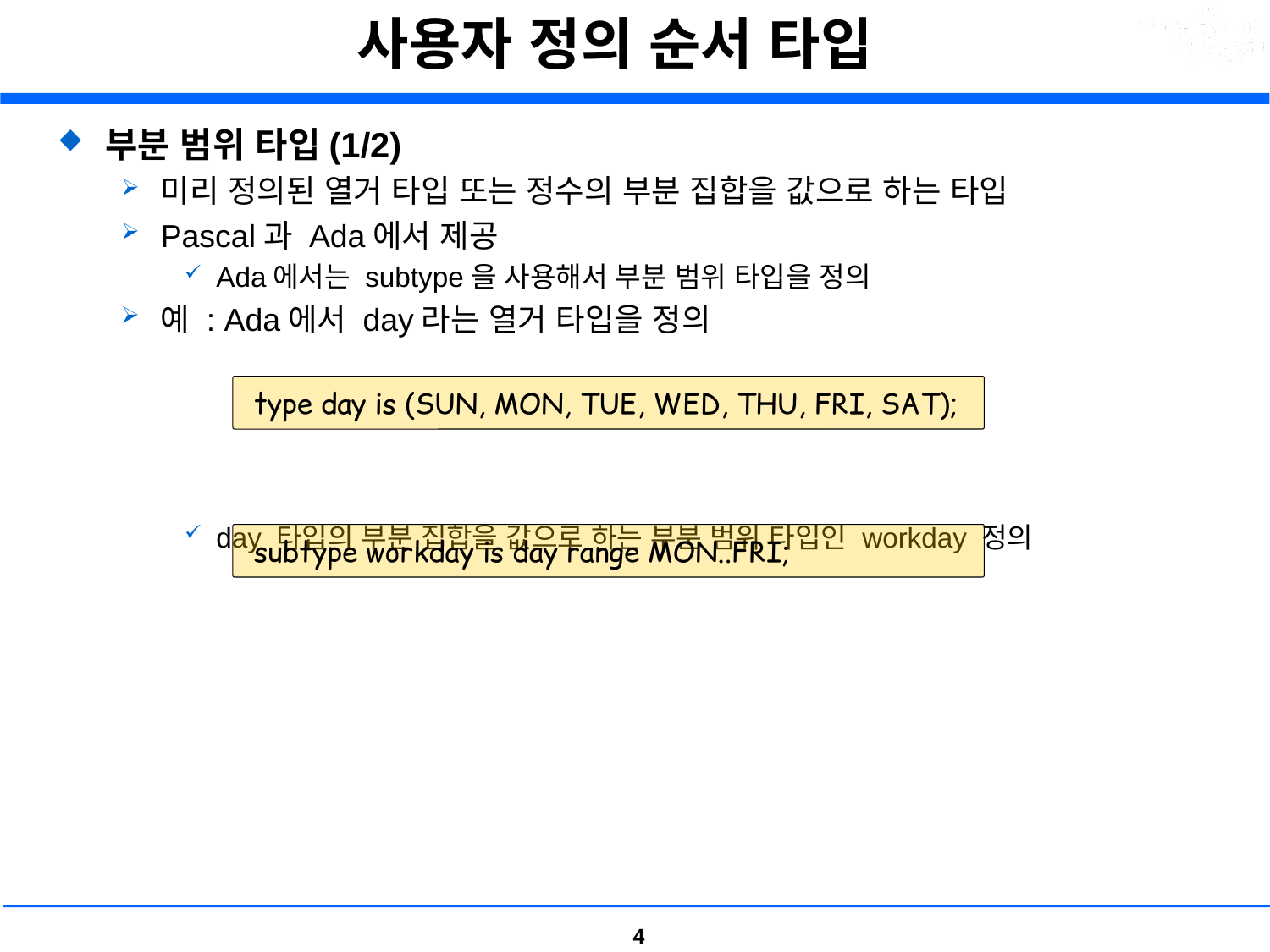

# 사용자 정의 순서 타입
부분 범위 타입(1/2)
미리 정의된 열거 타입 또는 정수의 부분 집합을 값으로 하는 타입
Pascal과 Ada에서 제공
Ada에서는 subtype을 사용해서 부분 범위 타입을 정의
예 : Ada에서 day라는 열거 타입을 정의

day 타입의 부분 집합을 값으로 하는 부분 범위 타입인 workday 정의

 type day is (SUN, MON, TUE, WED, THU, FRI, SAT);
 subtype workday is day range MON..FRI;